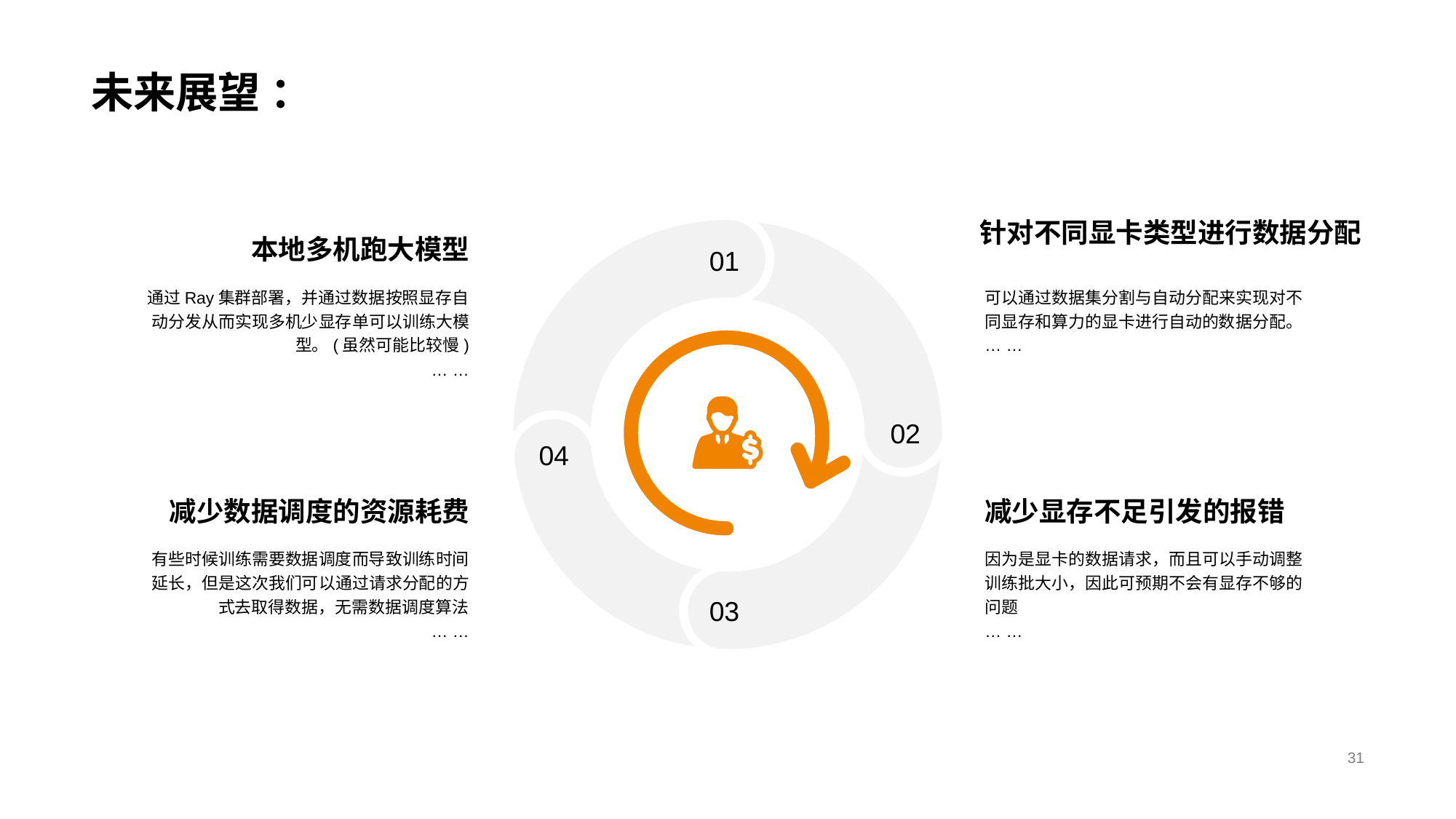

# 未来展望 ：
针对不同显卡类型进行数据分配
本地多机跑大模型

01
通过Ray集群部署，并通过数据按照显存自动分发从而实现多机少显存单可以训练大模型。(虽然可能比较慢)
… …
可以通过数据集分割与自动分配来实现对不同显存和算力的显卡进行自动的数据分配。
… …

02

04

减少数据调度的资源耗费
减少显存不足引发的报错
有些时候训练需要数据调度而导致训练时间延长，但是这次我们可以通过请求分配的方式去取得数据，无需数据调度算法
… …
因为是显卡的数据请求，而且可以手动调整训练批大小，因此可预期不会有显存不够的问题
… …
03
31